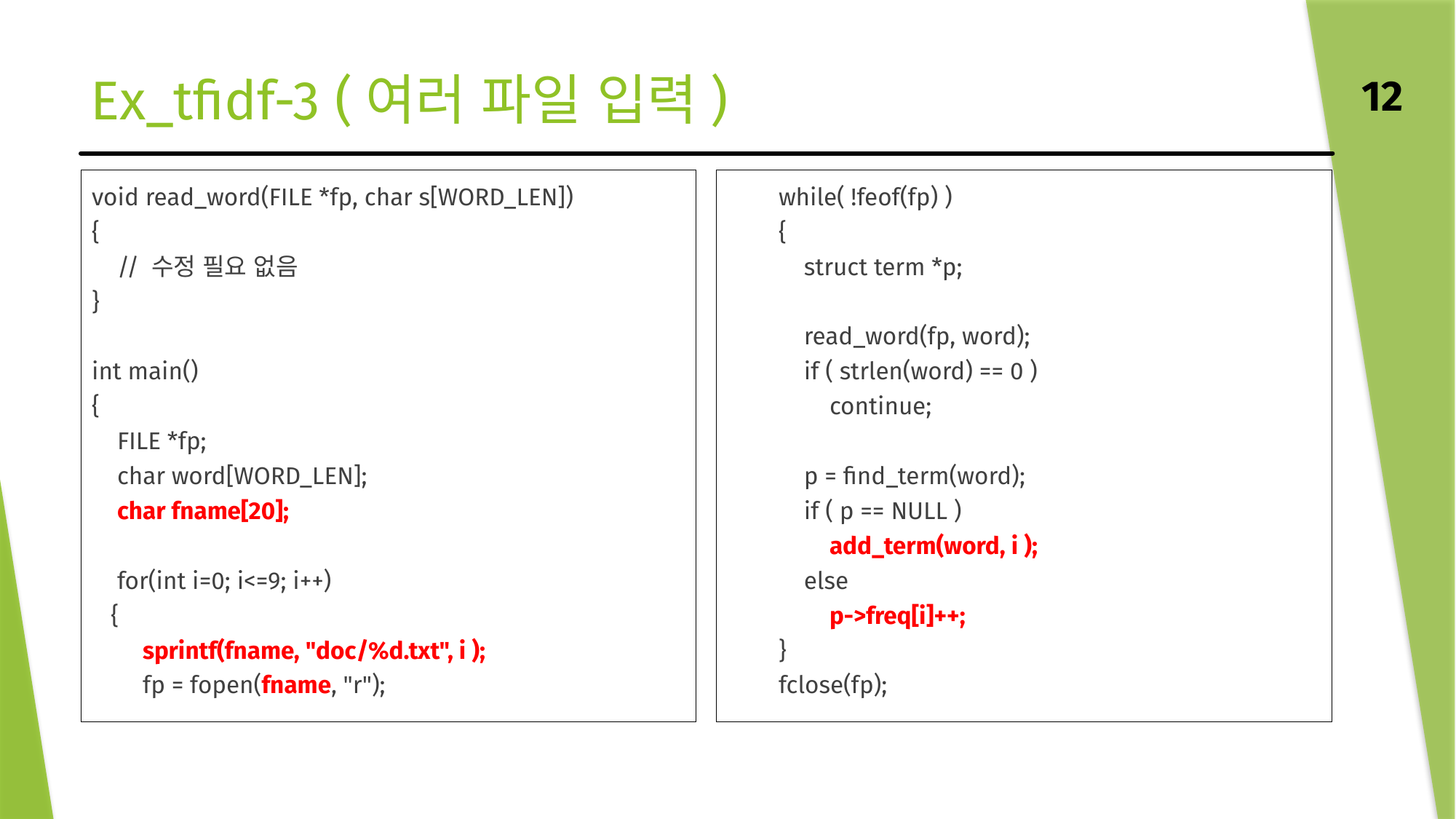

# Ex_tfidf-3 (여러 파일 입력)
12
void read_word(FILE *fp, char s[WORD_LEN])
{
    // 수정 필요 없음
}

int main()
{
    FILE *fp;
    char word[WORD_LEN];
    char fname[20];

    for(int i=0; i<=9; i++)
   {
        sprintf(fname, "doc/%d.txt", i );
        fp = fopen(fname, "r");
        while( !feof(fp) )
        {
            struct term *p;

            read_word(fp, word);
            if ( strlen(word) == 0 )
                continue;

            p = find_term(word);
            if ( p == NULL )
                add_term(word, i );
            else
                p->freq[i]++;
        }
        fclose(fp);